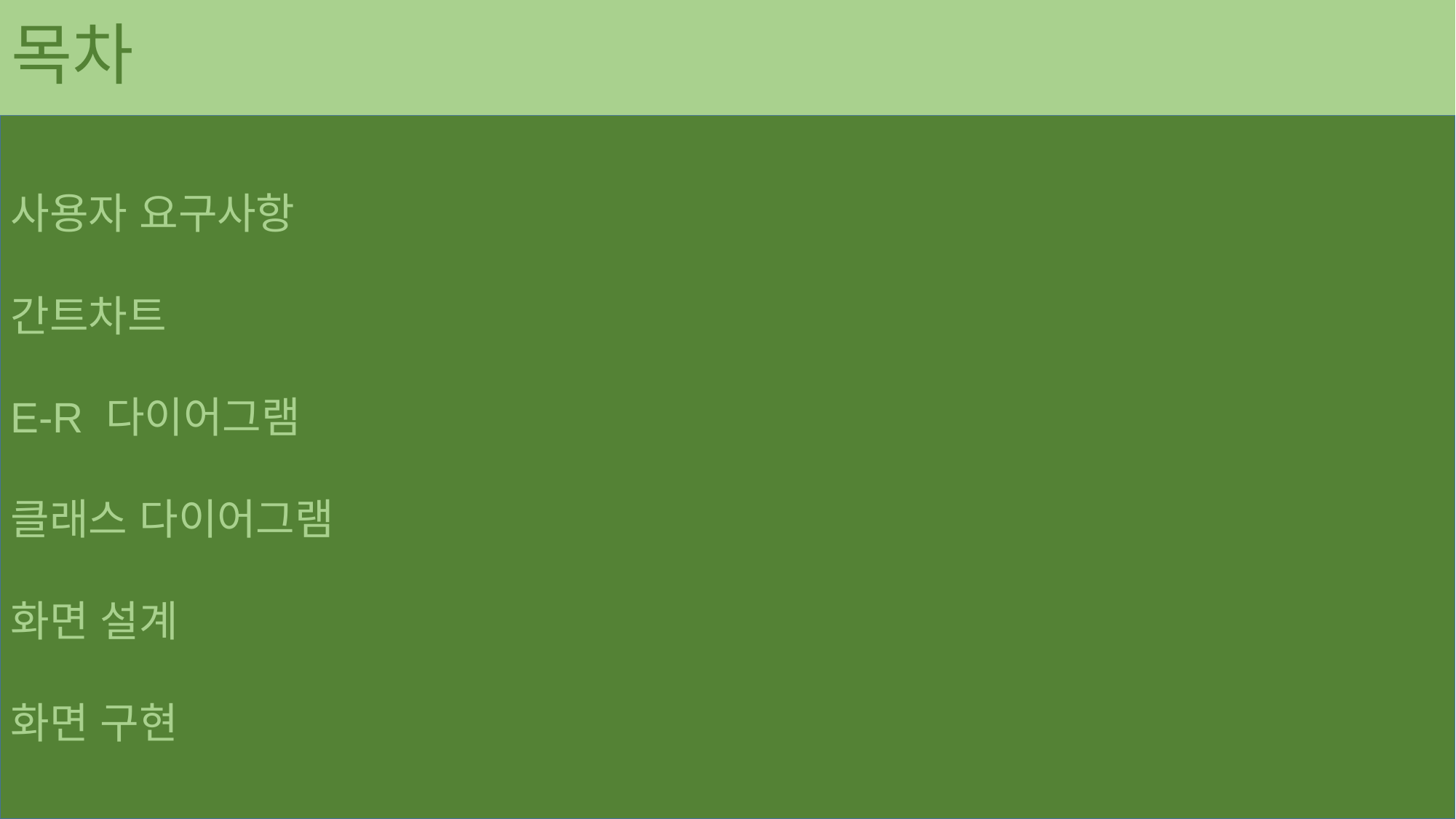

# 목차
사용자 요구사항

간트차트

E-R 다이어그램

클래스 다이어그램

화면 설계

화면 구현